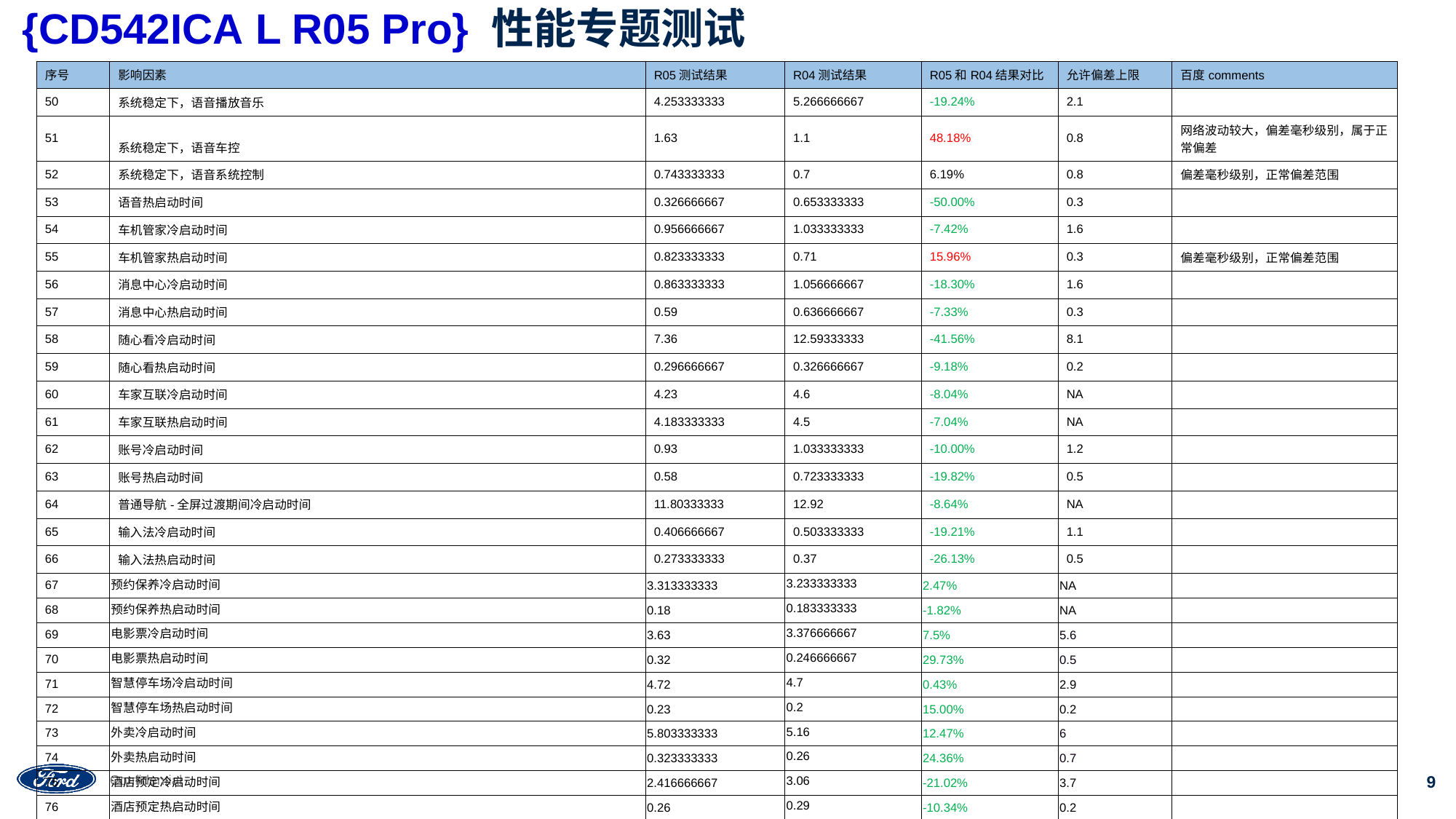

# {CD542ICA L R05 Pro} 性能专题测试
| 序号 | 影响因素 | R05测试结果 | R04测试结果 | R05和R04结果对比 | 允许偏差上限 | 百度comments |
| --- | --- | --- | --- | --- | --- | --- |
| 50 | 系统稳定下，语音播放音乐 | 4.253333333 | 5.266666667 | -19.24% | 2.1 |  |
| 51 | 系统稳定下，语音车控 | 1.63 | 1.1 | 48.18% | 0.8 | 网络波动较大，偏差毫秒级别，属于正常偏差 |
| 52 | 系统稳定下，语音系统控制 | 0.743333333 | 0.7 | 6.19% | 0.8 | 偏差毫秒级别，正常偏差范围 |
| 53 | 语音热启动时间 | 0.326666667 | 0.653333333 | -50.00% | 0.3 |  |
| 54 | 车机管家冷启动时间 | 0.956666667 | 1.033333333 | -7.42% | 1.6 |  |
| 55 | 车机管家热启动时间 | 0.823333333 | 0.71 | 15.96% | 0.3 | 偏差毫秒级别，正常偏差范围 |
| 56 | 消息中心冷启动时间 | 0.863333333 | 1.056666667 | -18.30% | 1.6 |  |
| 57 | 消息中心热启动时间 | 0.59 | 0.636666667 | -7.33% | 0.3 |  |
| 58 | 随心看冷启动时间 | 7.36 | 12.59333333 | -41.56% | 8.1 |  |
| 59 | 随心看热启动时间 | 0.296666667 | 0.326666667 | -9.18% | 0.2 |  |
| 60 | 车家互联冷启动时间 | 4.23 | 4.6 | -8.04% | NA |  |
| 61 | 车家互联热启动时间 | 4.183333333 | 4.5 | -7.04% | NA |  |
| 62 | 账号冷启动时间 | 0.93 | 1.033333333 | -10.00% | 1.2 |  |
| 63 | 账号热启动时间 | 0.58 | 0.723333333 | -19.82% | 0.5 |  |
| 64 | 普通导航-全屏过渡期间冷启动时间 | 11.80333333 | 12.92 | -8.64% | NA |  |
| 65 | 输入法冷启动时间 | 0.406666667 | 0.503333333 | -19.21% | 1.1 |  |
| 66 | 输入法热启动时间 | 0.273333333 | 0.37 | -26.13% | 0.5 |  |
| 67 | 预约保养冷启动时间 | 3.313333333 | 3.233333333 | 2.47% | NA |  |
| 68 | 预约保养热启动时间 | 0.18 | 0.183333333 | -1.82% | NA |  |
| 69 | 电影票冷启动时间 | 3.63 | 3.376666667 | 7.5% | 5.6 |  |
| 70 | 电影票热启动时间 | 0.32 | 0.246666667 | 29.73% | 0.5 |  |
| 71 | 智慧停车场冷启动时间 | 4.72 | 4.7 | 0.43% | 2.9 |  |
| 72 | 智慧停车场热启动时间 | 0.23 | 0.2 | 15.00% | 0.2 |  |
| 73 | 外卖冷启动时间 | 5.803333333 | 5.16 | 12.47% | 6 |  |
| 74 | 外卖热启动时间 | 0.323333333 | 0.26 | 24.36% | 0.7 |  |
| 75 | 酒店预定冷启动时间 | 2.416666667 | 3.06 | -21.02% | 3.7 |  |
| 76 | 酒店预定热启动时间 | 0.26 | 0.29 | -10.34% | 0.2 |  |